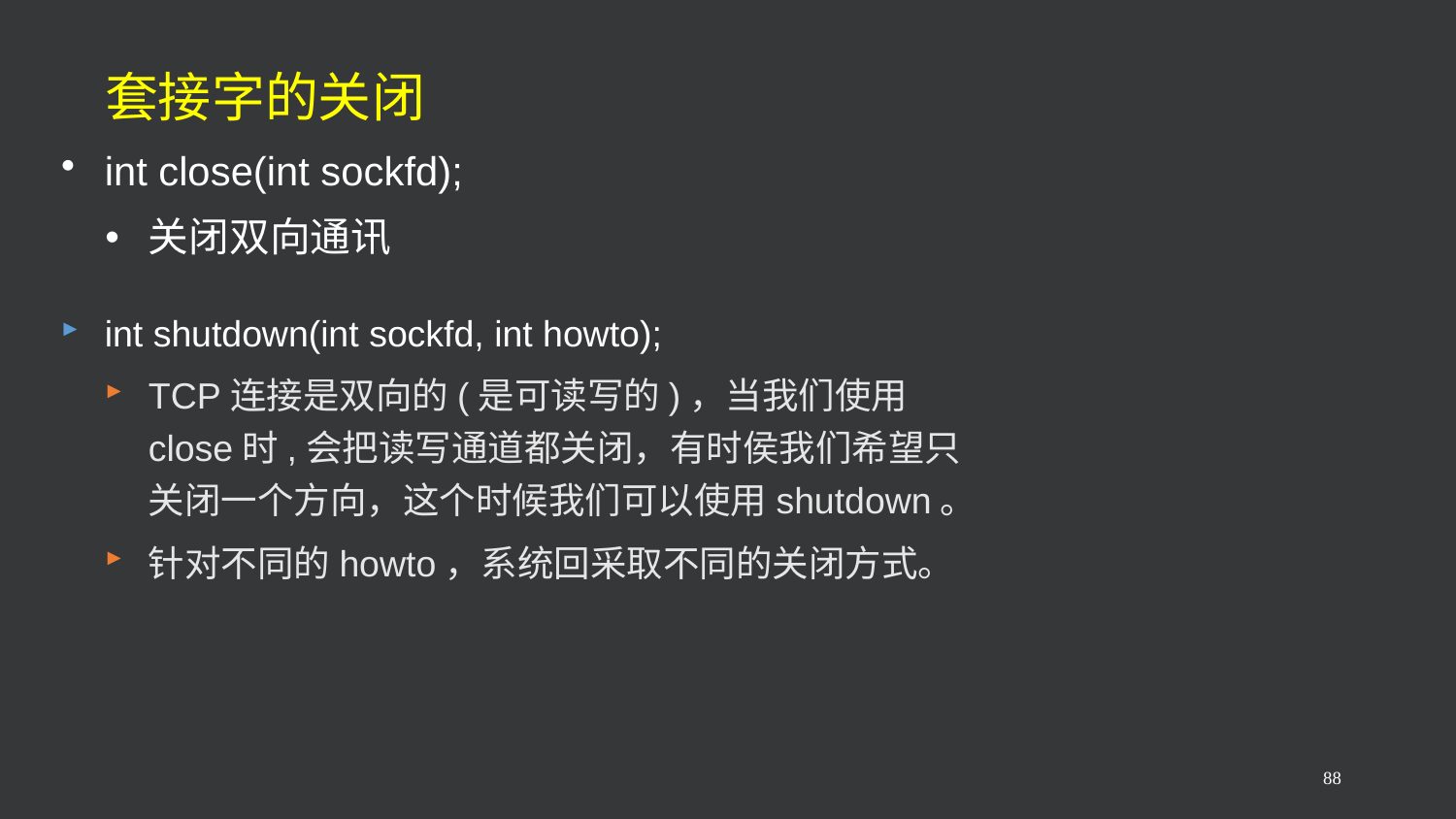

# 套接字的关闭
int close(int sockfd);
关闭双向通讯
int shutdown(int sockfd, int howto);
TCP连接是双向的(是可读写的)，当我们使用close时,会把读写通道都关闭，有时侯我们希望只关闭一个方向，这个时候我们可以使用shutdown。
针对不同的howto，系统回采取不同的关闭方式。
88